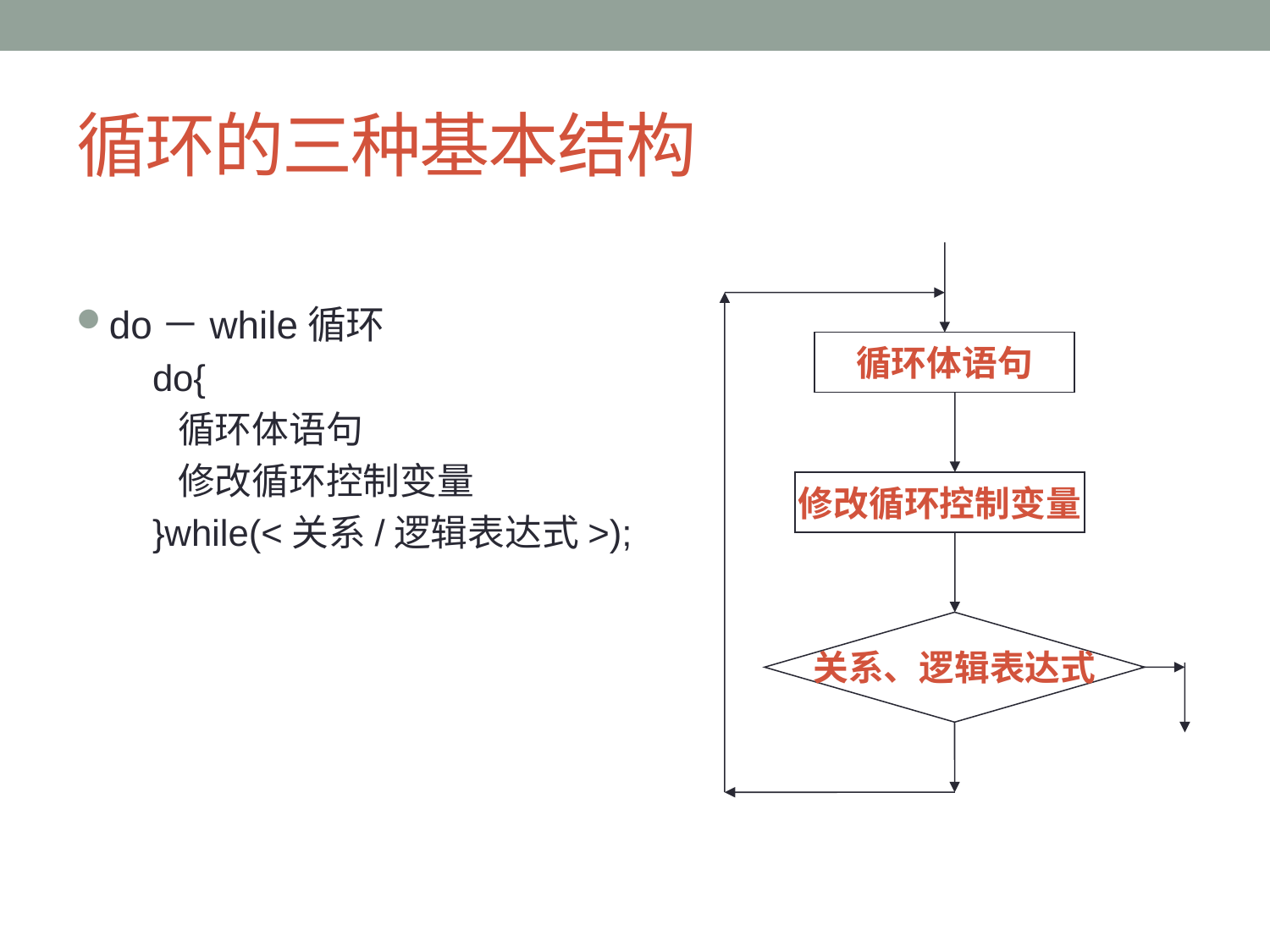

# 循环的三种基本结构

循环体语句

修改循环控制变量

关系、逻辑表达式

do－while循环
do{
	循环体语句
	修改循环控制变量
}while(<关系/逻辑表达式>);